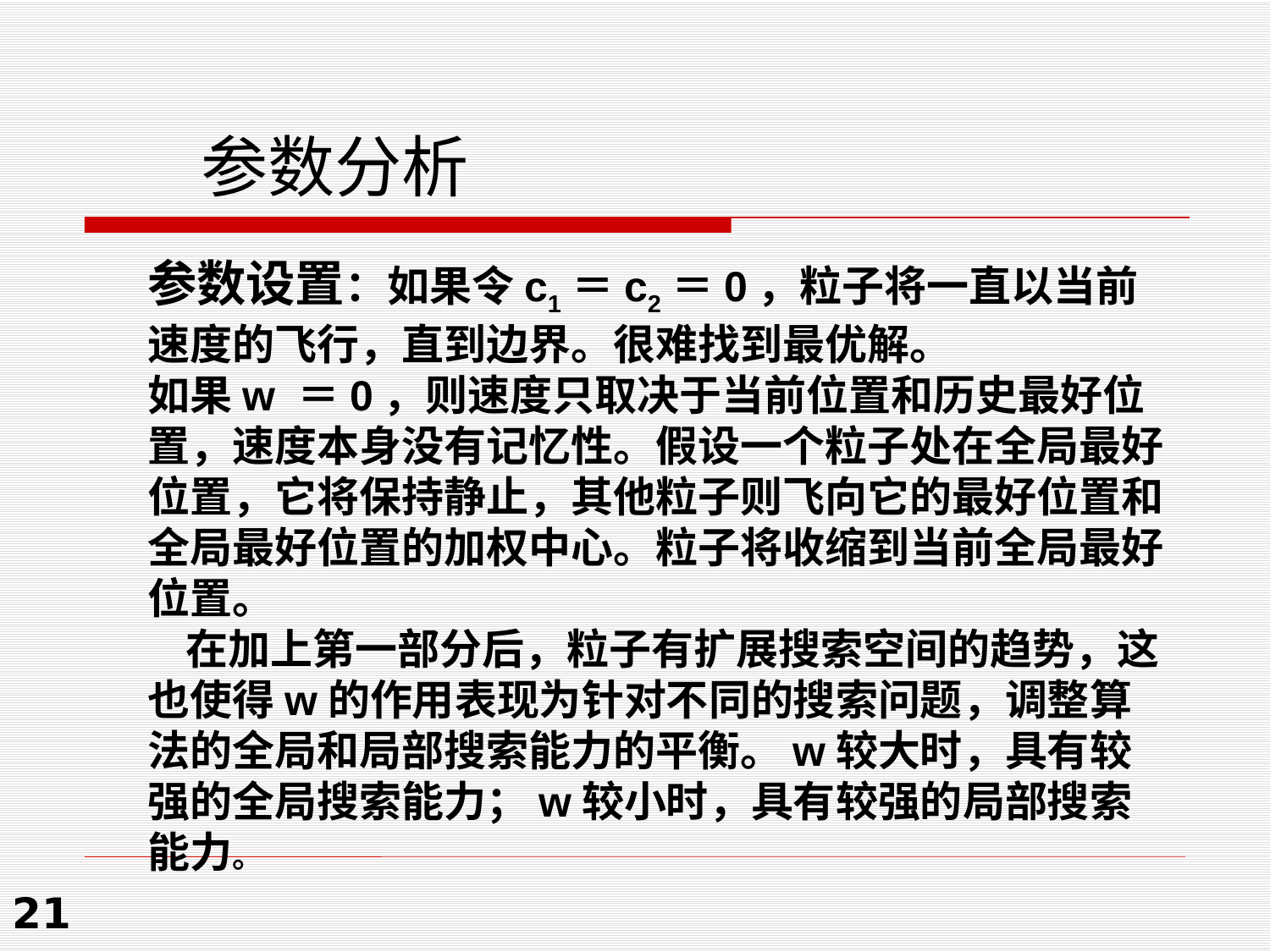

参数分析
参数设置：如果令c1＝c2＝0，粒子将一直以当前
速度的飞行，直到边界。很难找到最优解。
如果w ＝0，则速度只取决于当前位置和历史最好位置，速度本身没有记忆性。假设一个粒子处在全局最好位置，它将保持静止，其他粒子则飞向它的最好位置和全局最好位置的加权中心。粒子将收缩到当前全局最好位置。
   在加上第一部分后，粒子有扩展搜索空间的趋势，这也使得w的作用表现为针对不同的搜索问题，调整算法的全局和局部搜索能力的平衡。w较大时，具有较强的全局搜索能力；w较小时，具有较强的局部搜索能力。